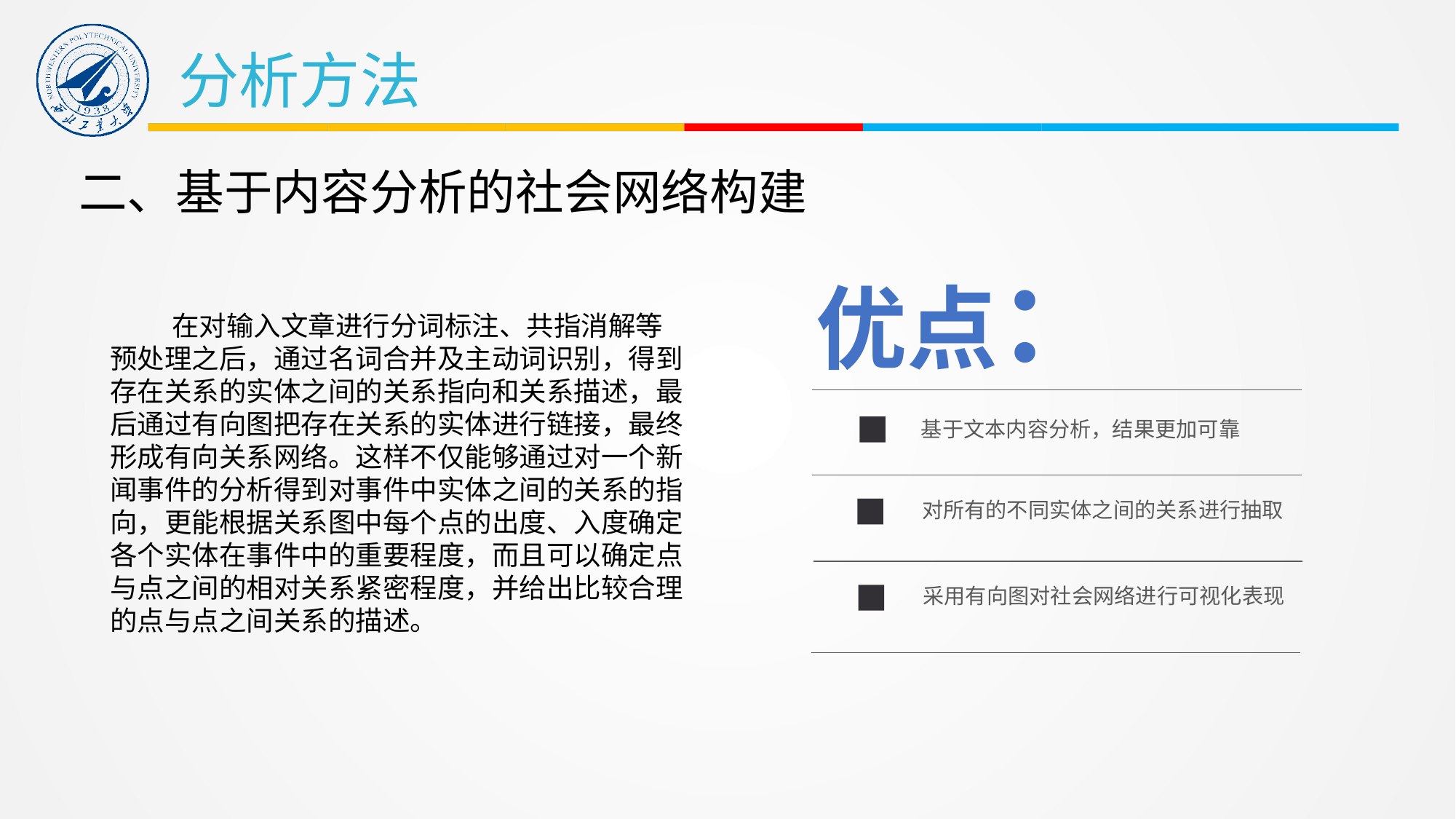

二、基于内容分析的社会网络构建
优点：
基于文本内容分析，结果更加可靠

对所有的不同实体之间的关系进行抽取

采用有向图对社会网络进行可视化表现

         在对输入文章进行分词标注、共指消解等预处理之后，通过名词合并及主动词识别，得到存在关系的实体之间的关系指向和关系描述，最后通过有向图把存在关系的实体进行链接，最终形成有向关系网络。这样不仅能够通过对一个新闻事件的分析得到对事件中实体之间的关系的指向，更能根据关系图中每个点的出度、入度确定各个实体在事件中的重要程度，而且可以确定点与点之间的相对关系紧密程度，并给出比较合理的点与点之间关系的描述。